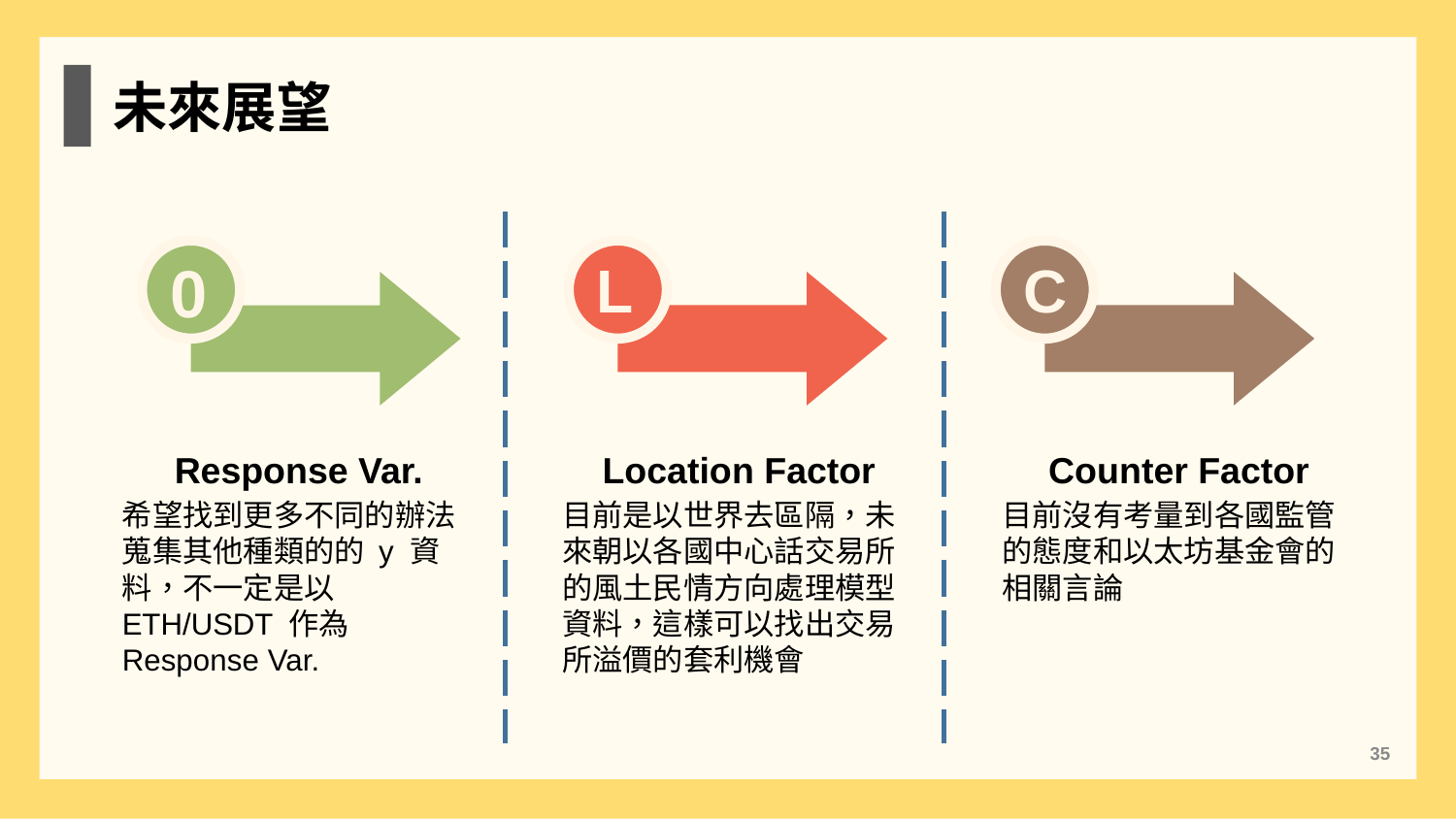

未來展望

0

L

C
Response Var.
希望找到更多不同的辦法蒐集其他種類的的 y 資料，不一定是以 ETH/USDT 作為 Response Var.
Location Factor
目前是以世界去區隔，未來朝以各國中心話交易所的風土民情方向處理模型資料，這樣可以找出交易所溢價的套利機會
Counter Factor
目前沒有考量到各國監管的態度和以太坊基金會的相關言論
35